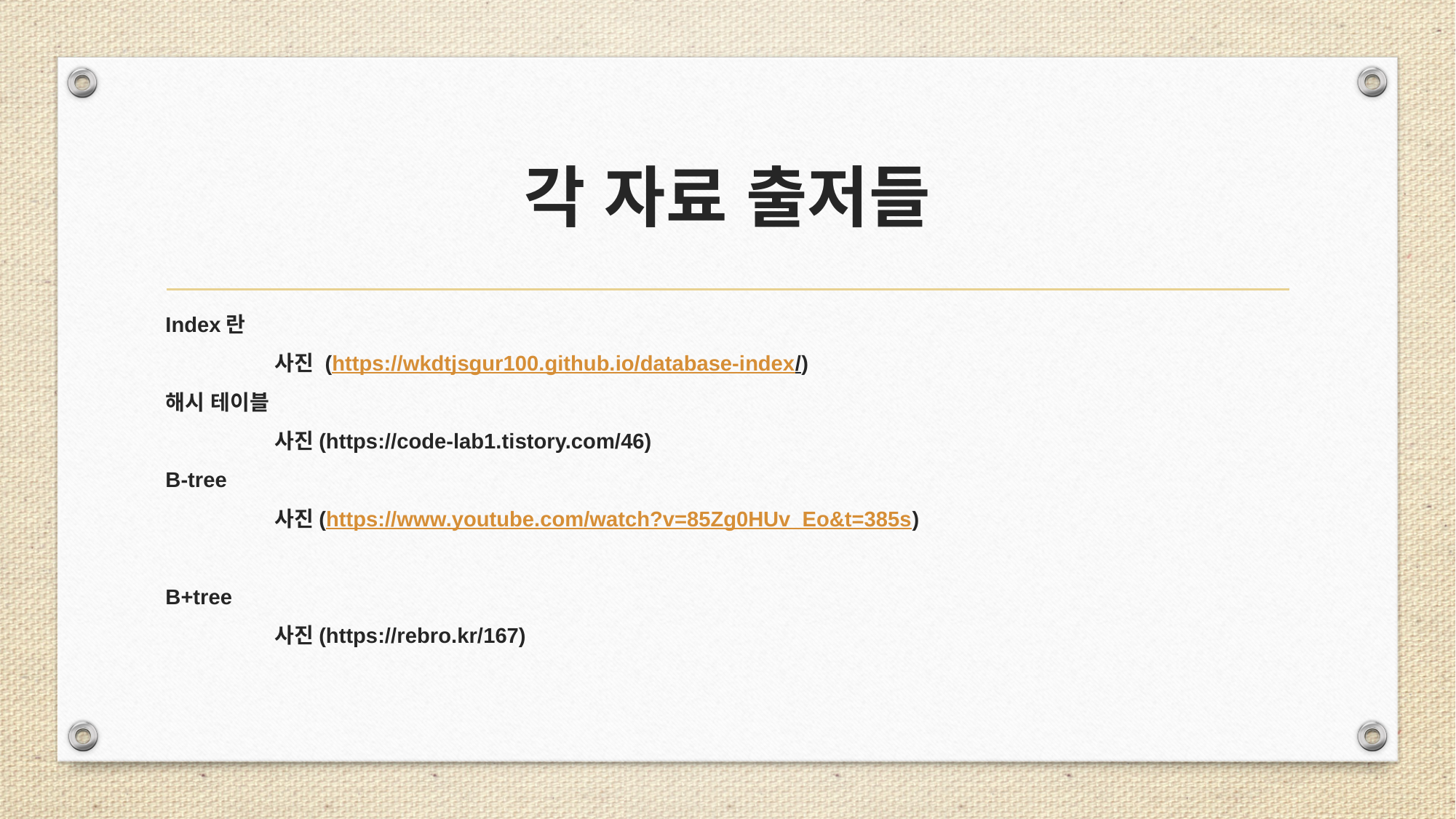

# 각 자료 출저들
Index란
	사진 (https://wkdtjsgur100.github.io/database-index/)
해시 테이블
	사진(https://code-lab1.tistory.com/46)
B-tree
	사진(https://www.youtube.com/watch?v=85Zg0HUv_Eo&t=385s)

B+tree
	사진(https://rebro.kr/167)